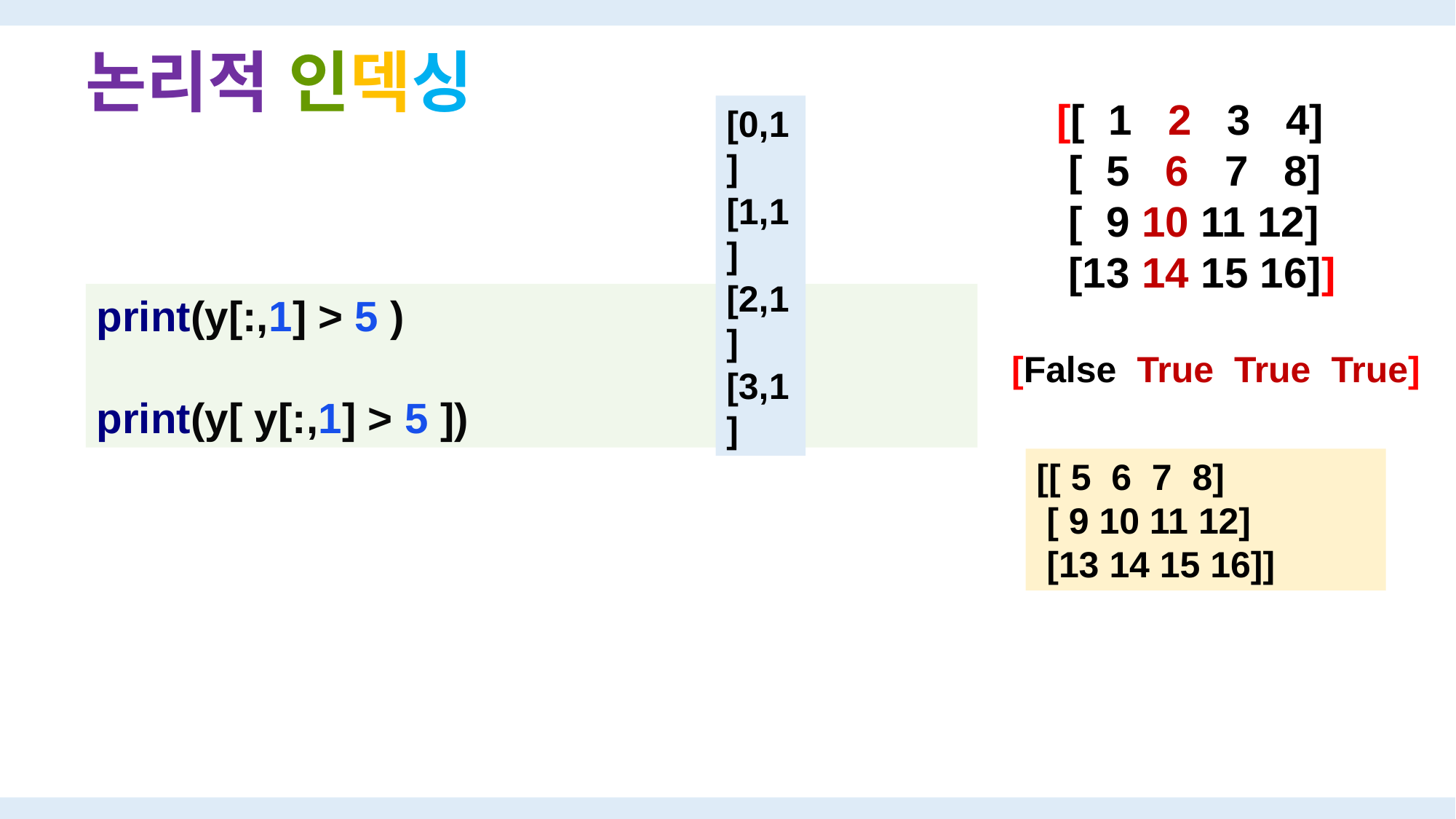

논리적 인덱싱
[[  1   2   3   4]
 [  5   6   7   8]
 [  9 10 11 12]
 [13 14 15 16]]
[0,1]
[1,1]
[2,1]
[3,1]
print(y[:,1] > 5 )
print(y[ y[:,1] > 5 ])
[False  True  True  True]
[[ 5  6  7  8]
 [ 9 10 11 12]
 [13 14 15 16]]